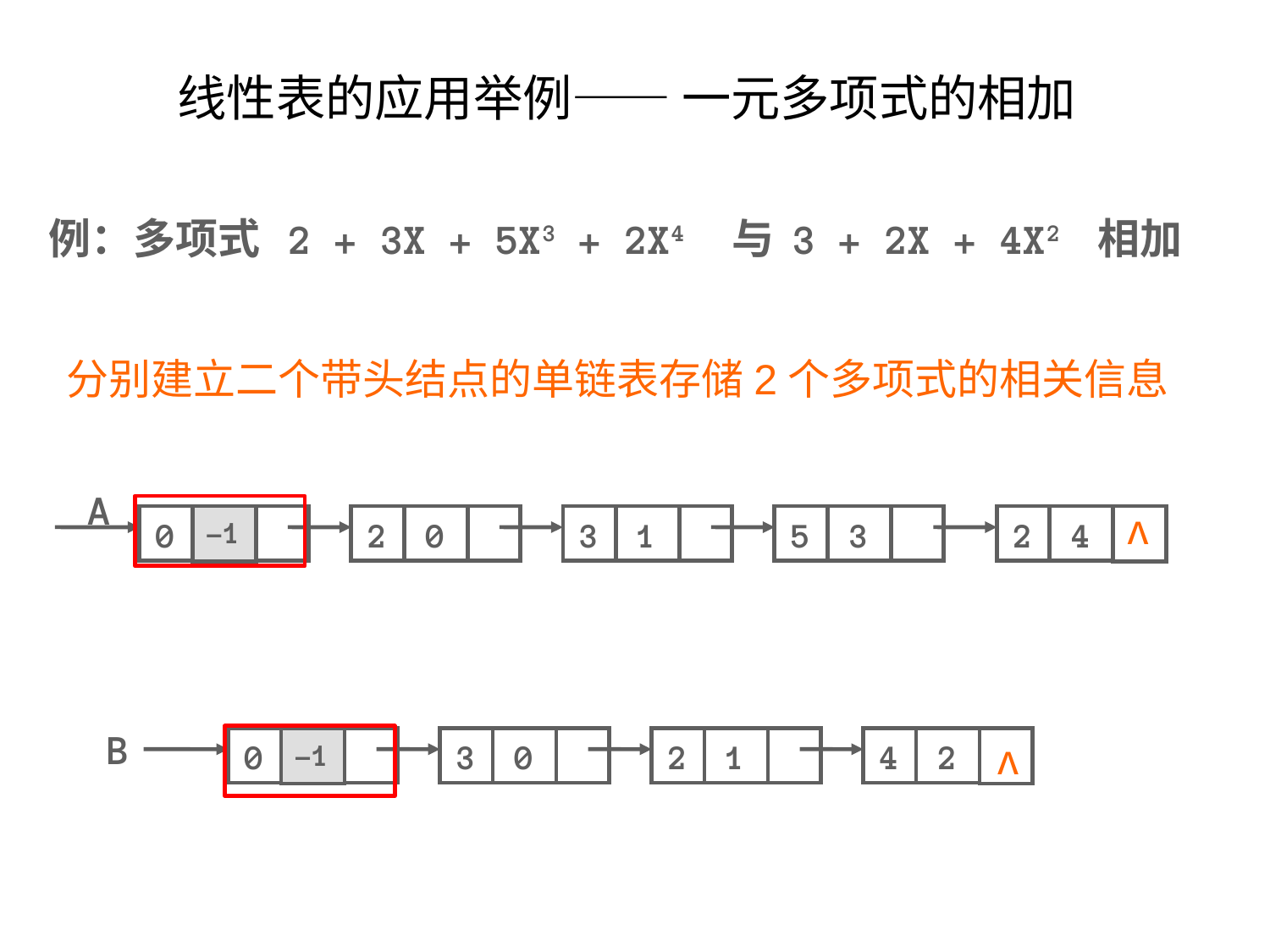

线性表的应用举例—— 一元多项式的相加
例：多项式  2 + 3X + 5X3 + 2X4  与 3 + 2X + 4X2  相加
分别建立二个带头结点的单链表存储2个多项式的相关信息
A

ᴧ
0
-1

2
0

3
1

5
3

2
4

B
0
-1

3
0

2
1

4
2

ᴧ
189